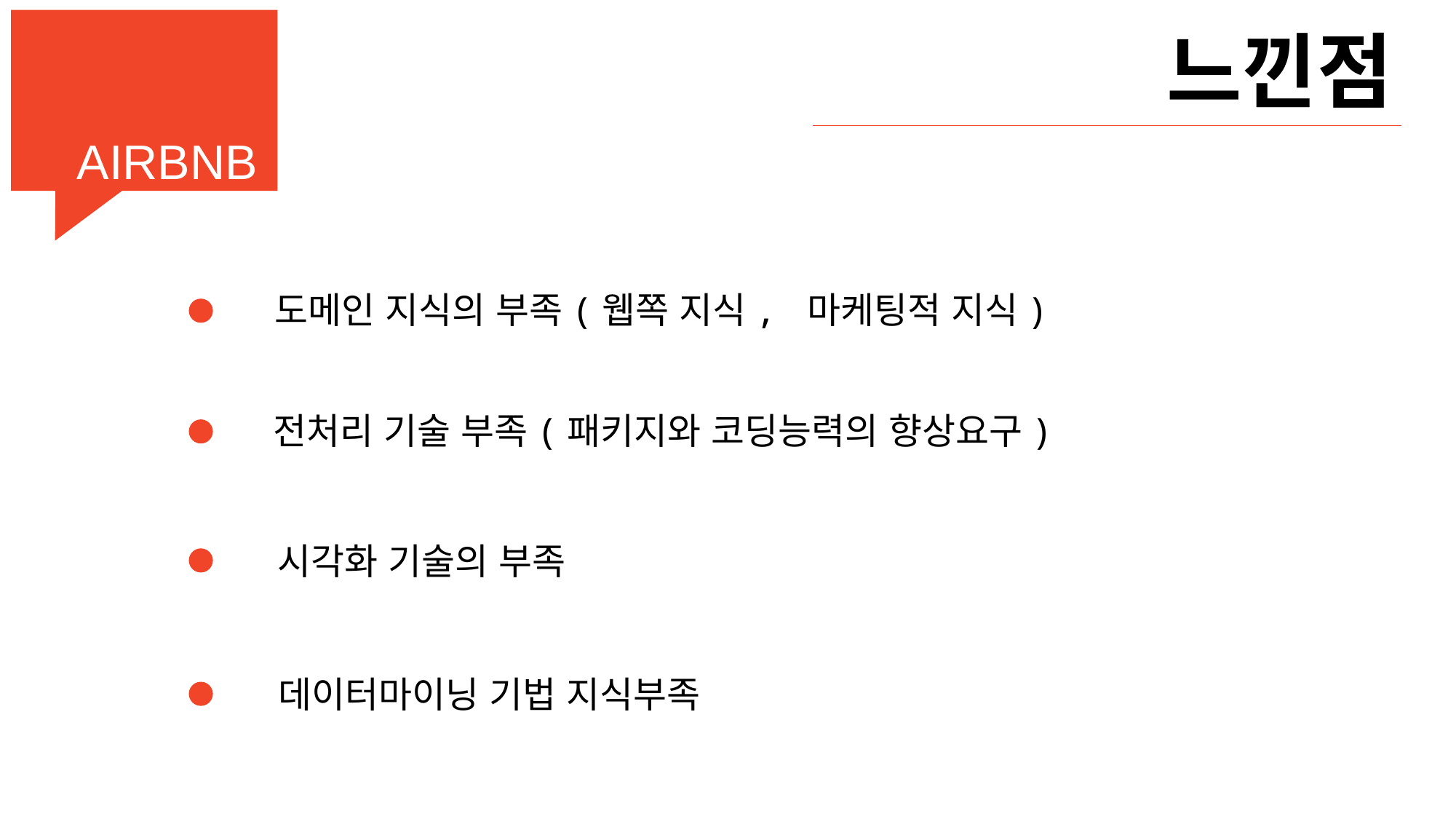

AGE_GENDER_BKTS
TRAIN2
느낀점
AIRBNB
AIRBNB
도메인 지식의 부족(웹쪽 지식, 마케팅적 지식)

전처리 기술 부족(패키지와 코딩능력의 향상요구)

시각화 기술의 부족

데이터마이닝 기법 지식부족